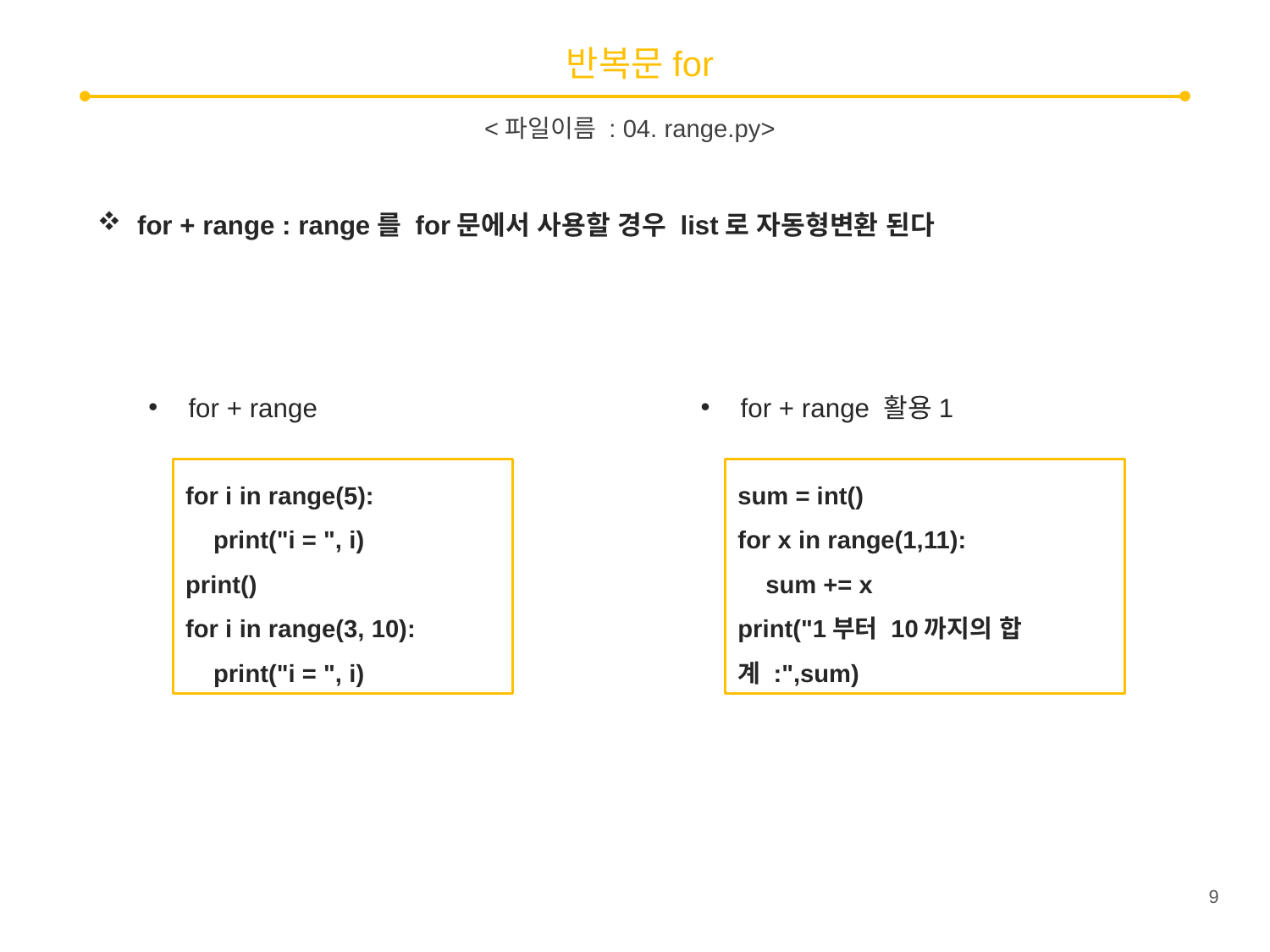

# 반복문for
<파일이름 : 04. range.py>
for + range : range를 for문에서 사용할 경우 list로 자동형변환 된다
for + range
for + range 활용1
for i in range(5):
    print("i = ", i)
print()
for i in range(3, 10):
    print("i = ", i)
sum = int()
for x in range(1,11):
    sum += x
print("1부터 10까지의 합계 :",sum)